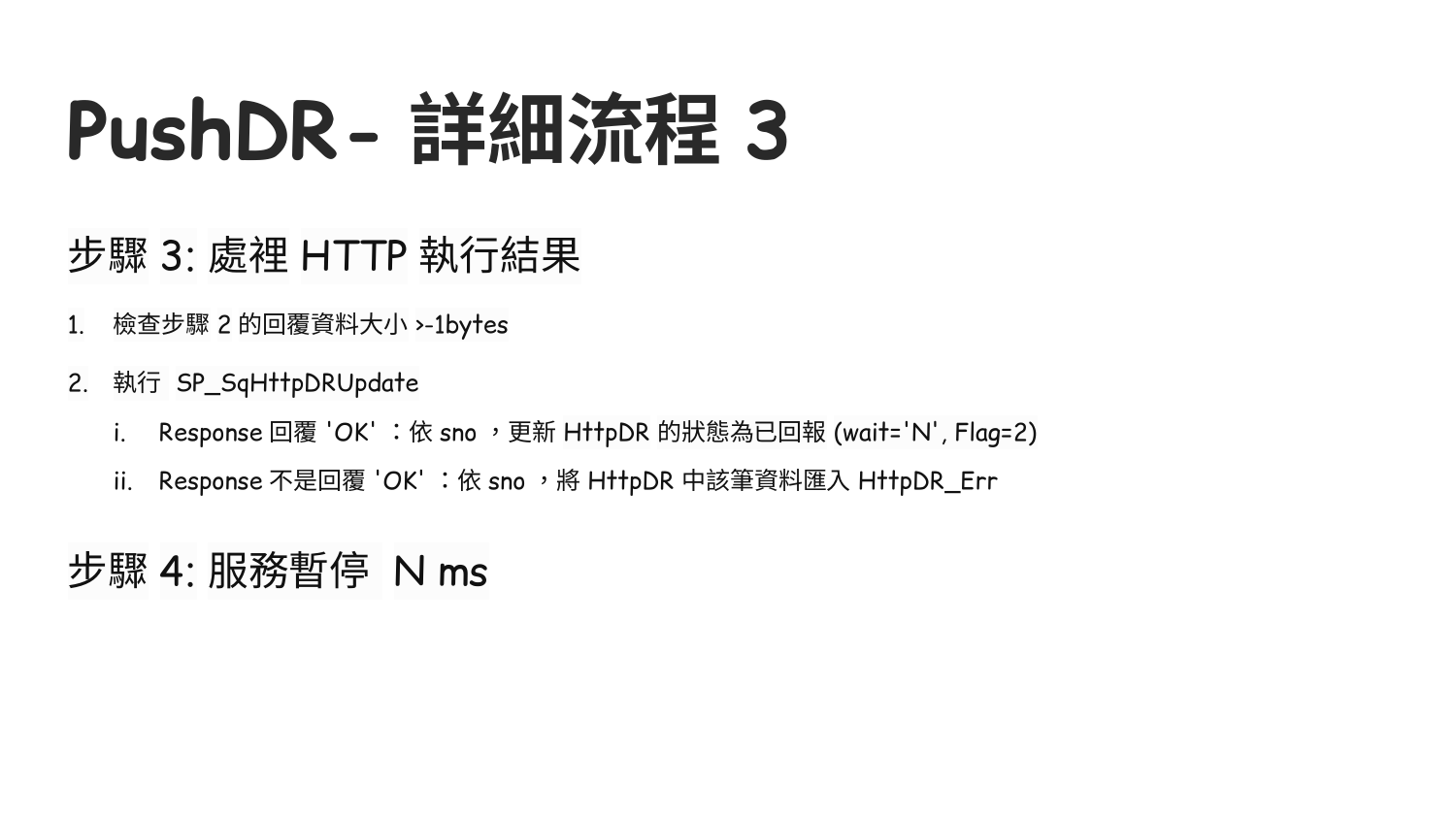

# PushDR-詳細流程3
步驟3:處裡HTTP執行結果
檢查步驟2的回覆資料大小>-1bytes
執行 SP_SqHttpDRUpdate
Response回覆'OK'：依sno，更新HttpDR的狀態為已回報(wait='N', Flag=2)
Response不是回覆'OK'：依sno，將HttpDR中該筆資料匯入HttpDR_Err
步驟4:服務暫停 N ms